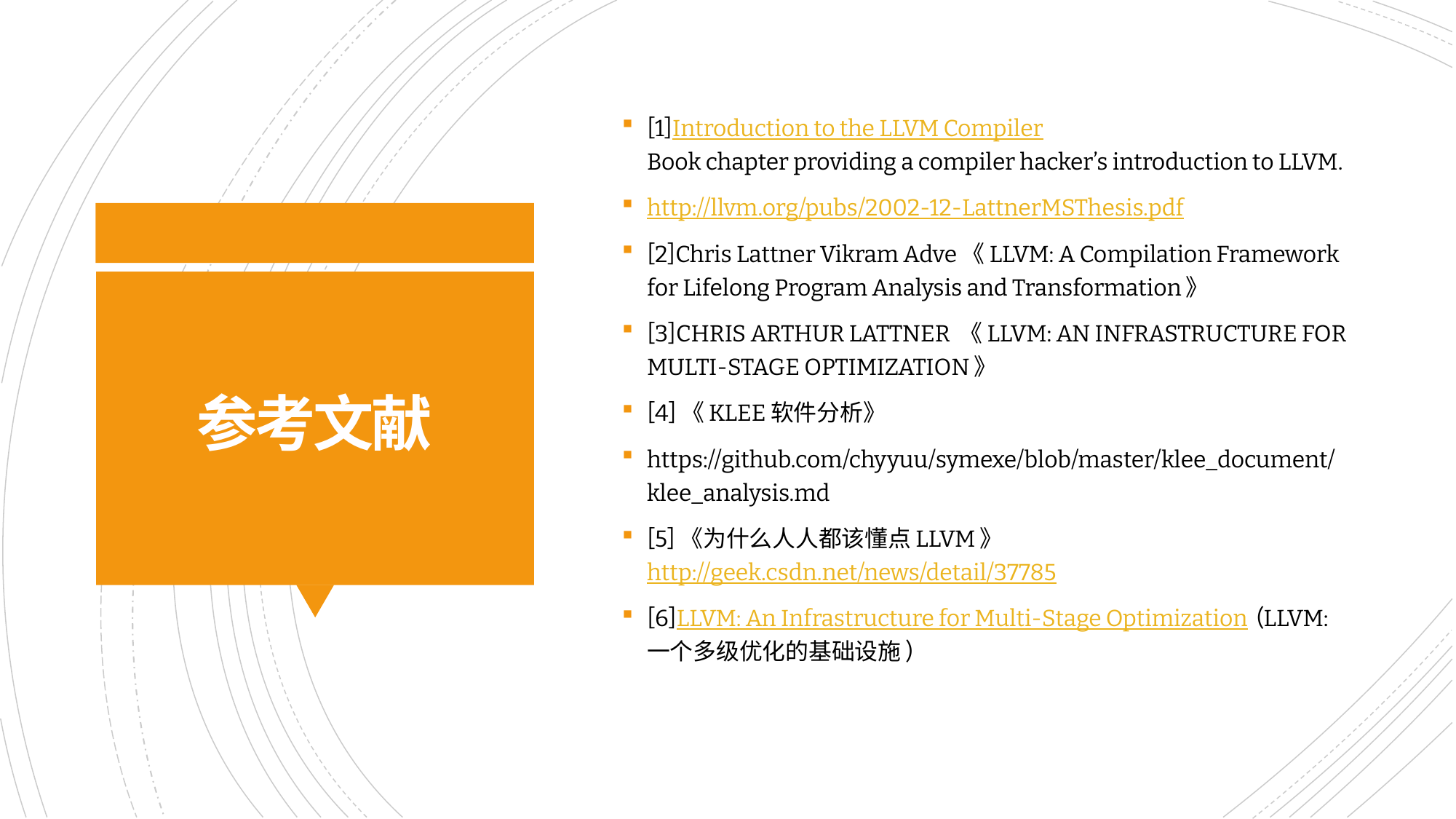

[1]Introduction to the LLVM Compiler 
Book chapter providing a compiler hacker’s introduction to LLVM.
http://llvm.org/pubs/2002-12-LattnerMSThesis.pdf
[2]Chris Lattner Vikram Adve《LLVM: A Compilation Framework for Lifelong Program Analysis and Transformation》
[3]CHRIS ARTHUR LATTNER 《LLVM: AN INFRASTRUCTURE FOR MULTI-STAGE OPTIMIZATION》
[4]《KLEE软件分析》
https://github.com/chyyuu/symexe/blob/master/klee_document/klee_analysis.md
[5]《为什么人人都该懂点LLVM》http://geek.csdn.net/news/detail/37785
[6]LLVM: An Infrastructure for Multi-Stage Optimization  (LLVM: 一个多级优化的基础设施)

# 参考文献